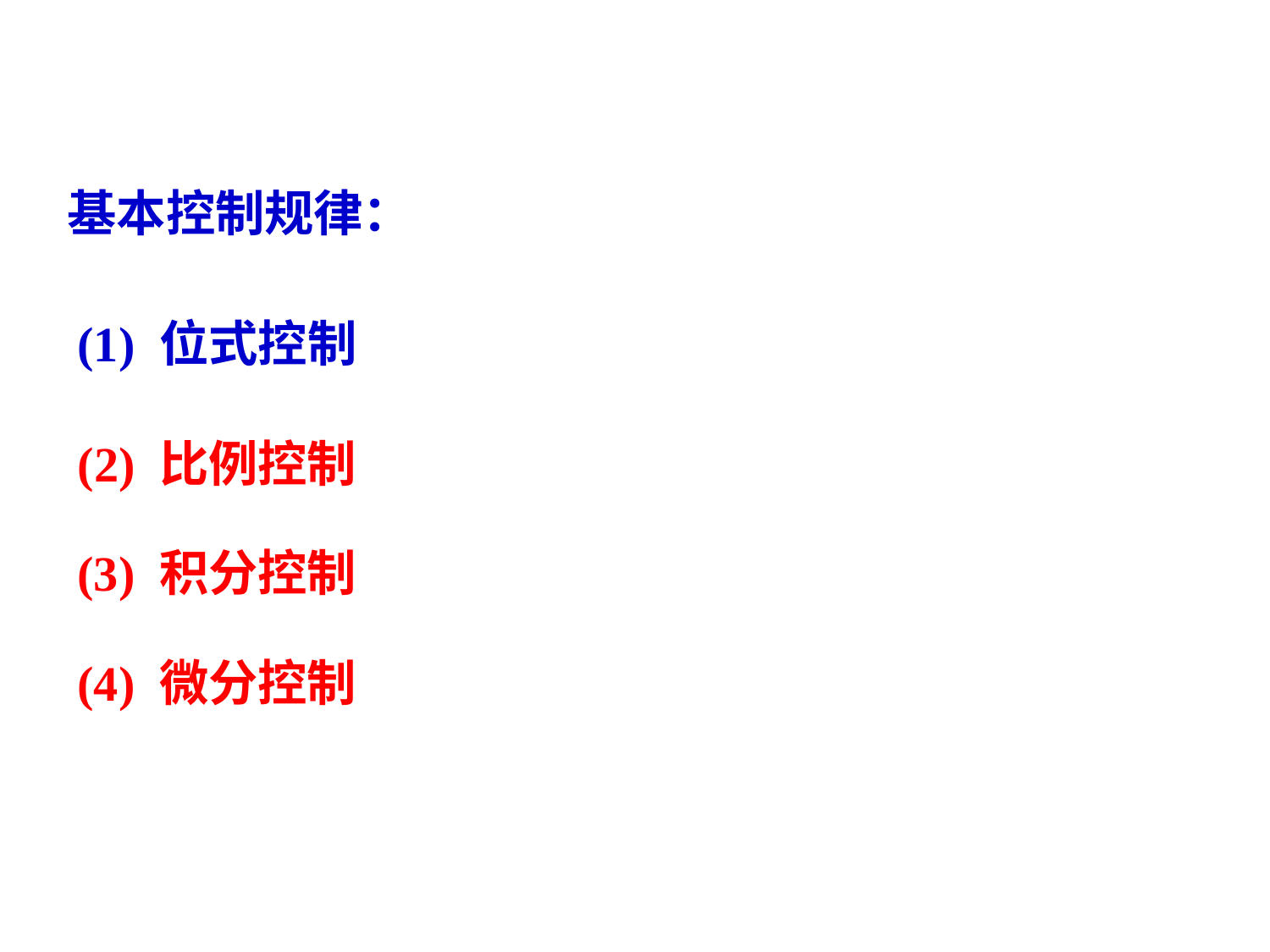

基本控制规律：
(1) 位式控制
(2) 比例控制
(3) 积分控制
(4) 微分控制